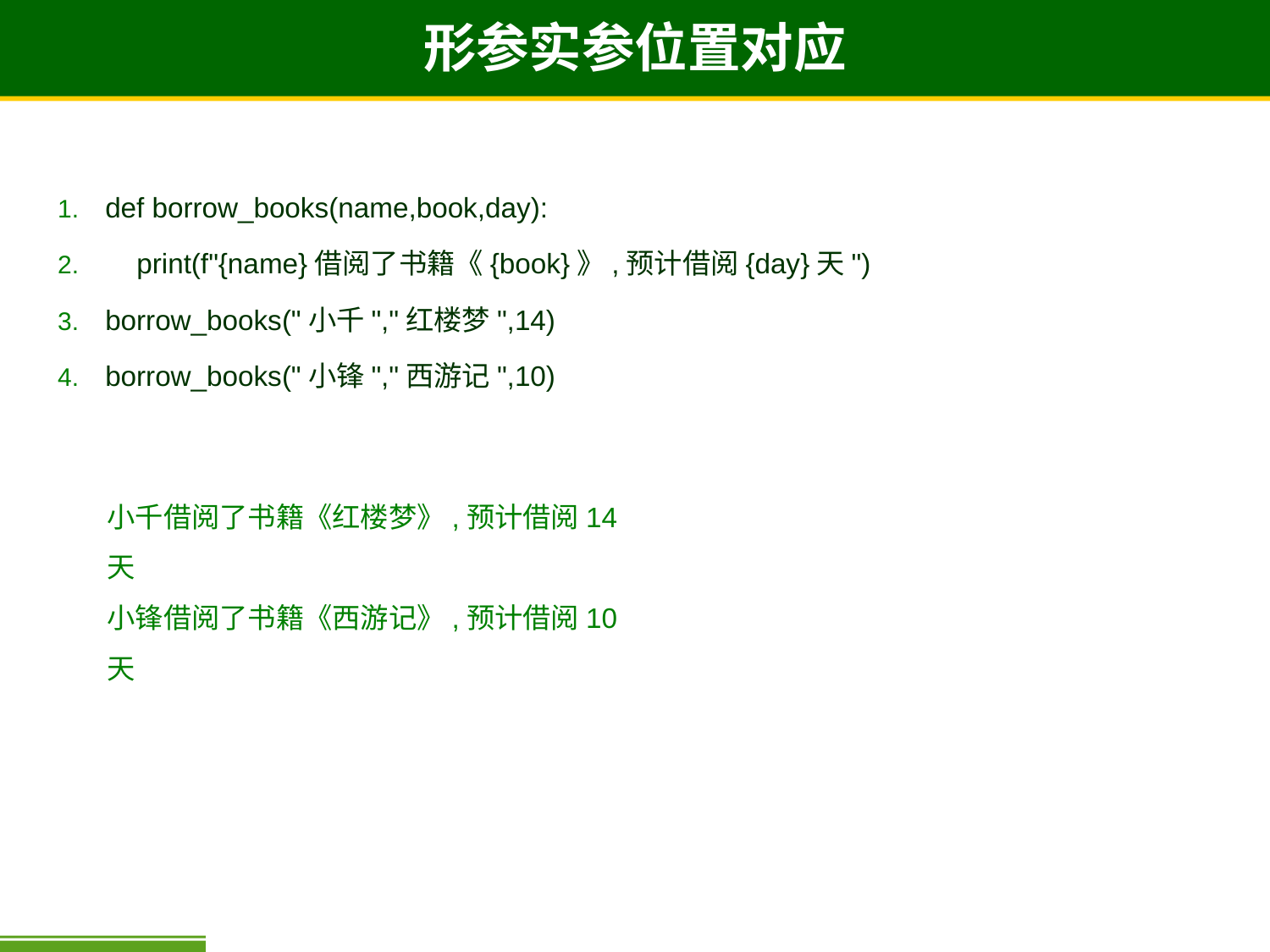

# 形参实参位置对应
def borrow_books(name,book,day):
    print(f"{name}借阅了书籍《{book}》,预计借阅{day}天")
borrow_books("小千","红楼梦",14)
borrow_books("小锋","西游记",10)
小千借阅了书籍《红楼梦》,预计借阅14天
小锋借阅了书籍《西游记》,预计借阅10天